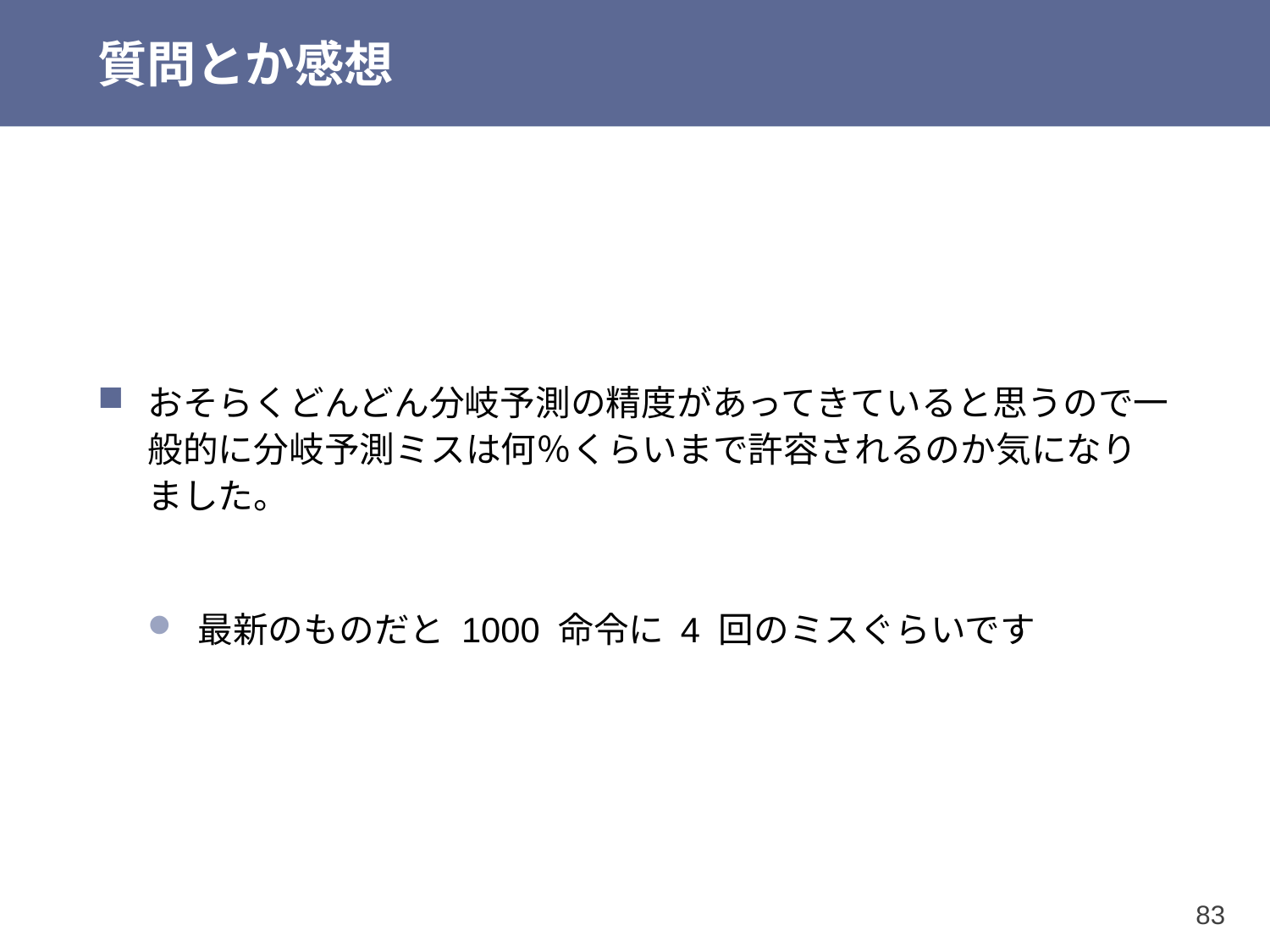

# 質問とか感想
おそらくどんどん分岐予測の精度があってきていると思うので一般的に分岐予測ミスは何％くらいまで許容されるのか気になりました。

最新のものだと 1000 命令に 4 回のミスぐらいです